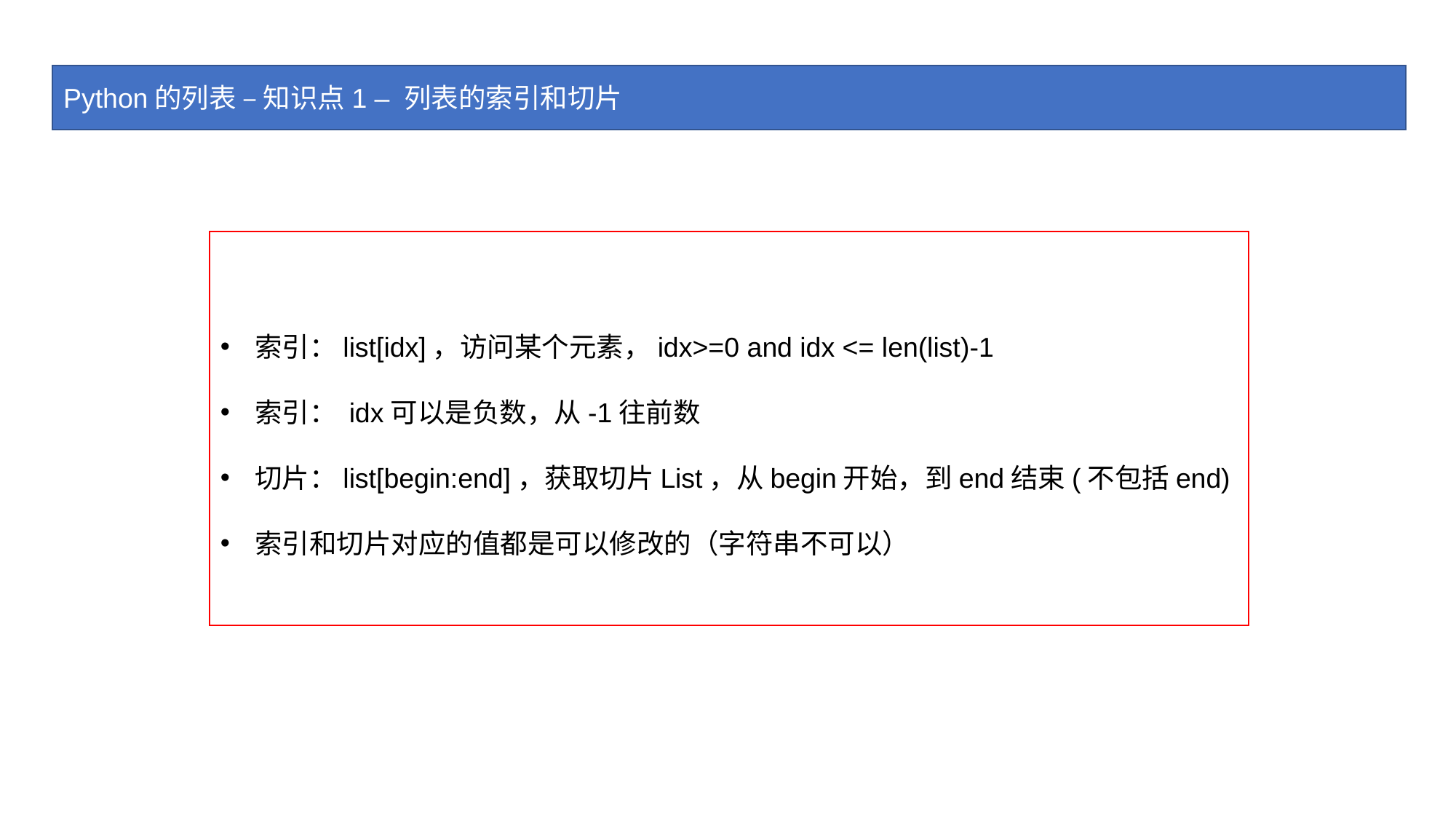

Python的列表 – 知识点1 – 列表的索引和切片
索引：list[idx]，访问某个元素，idx>=0 and idx <= len(list)-1
索引： idx可以是负数，从-1往前数
切片：list[begin:end]，获取切片List，从begin开始，到end结束(不包括end)
索引和切片对应的值都是可以修改的（字符串不可以）